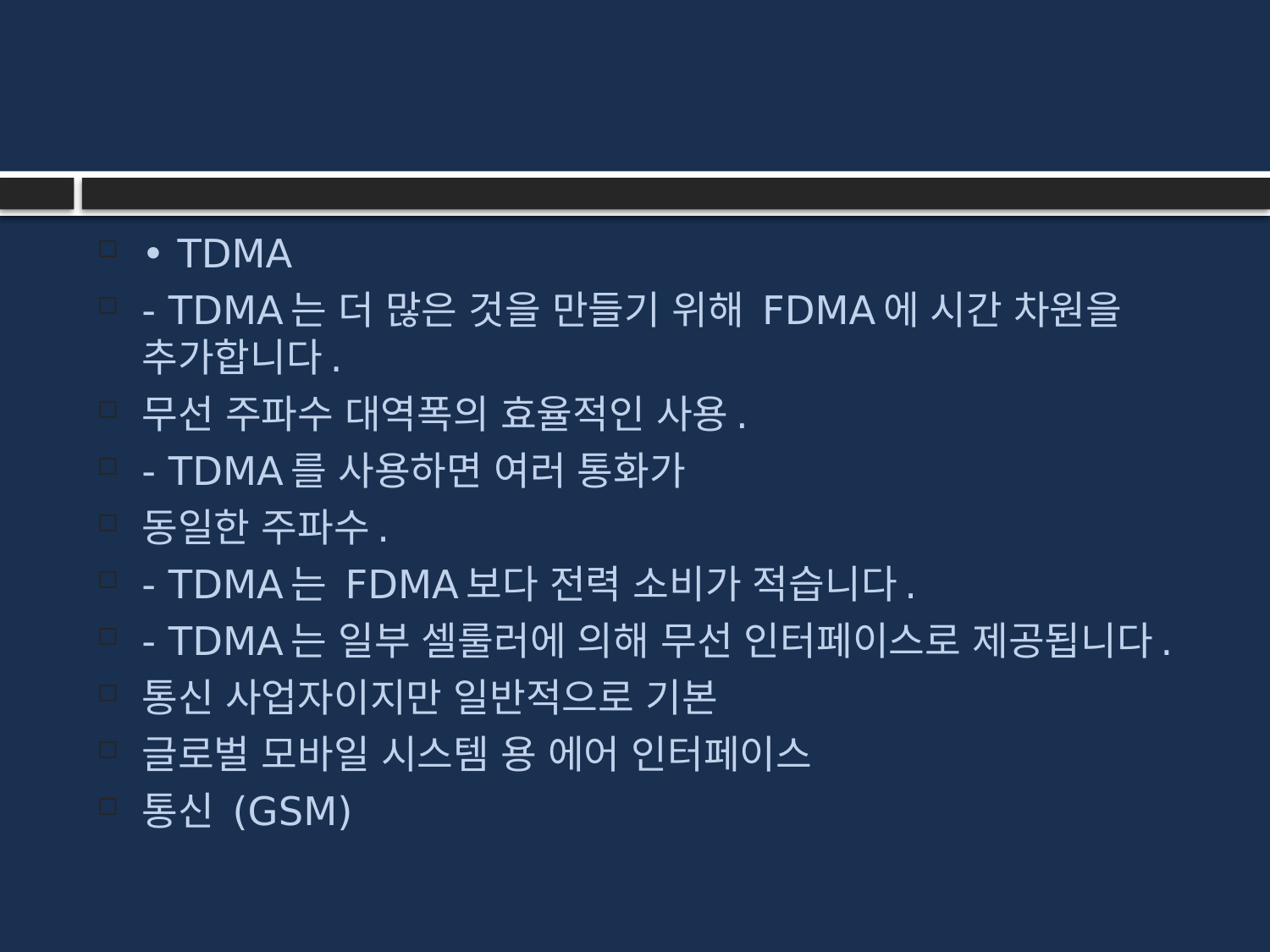

#
• TDMA
- TDMA는 더 많은 것을 만들기 위해 FDMA에 시간 차원을 추가합니다.
무선 주파수 대역폭의 효율적인 사용.
- TDMA를 사용하면 여러 통화가
동일한 주파수.
- TDMA는 FDMA보다 전력 소비가 적습니다.
- TDMA는 일부 셀룰러에 의해 무선 인터페이스로 제공됩니다.
통신 사업자이지만 일반적으로 기본
글로벌 모바일 시스템 용 에어 인터페이스
통신 (GSM)